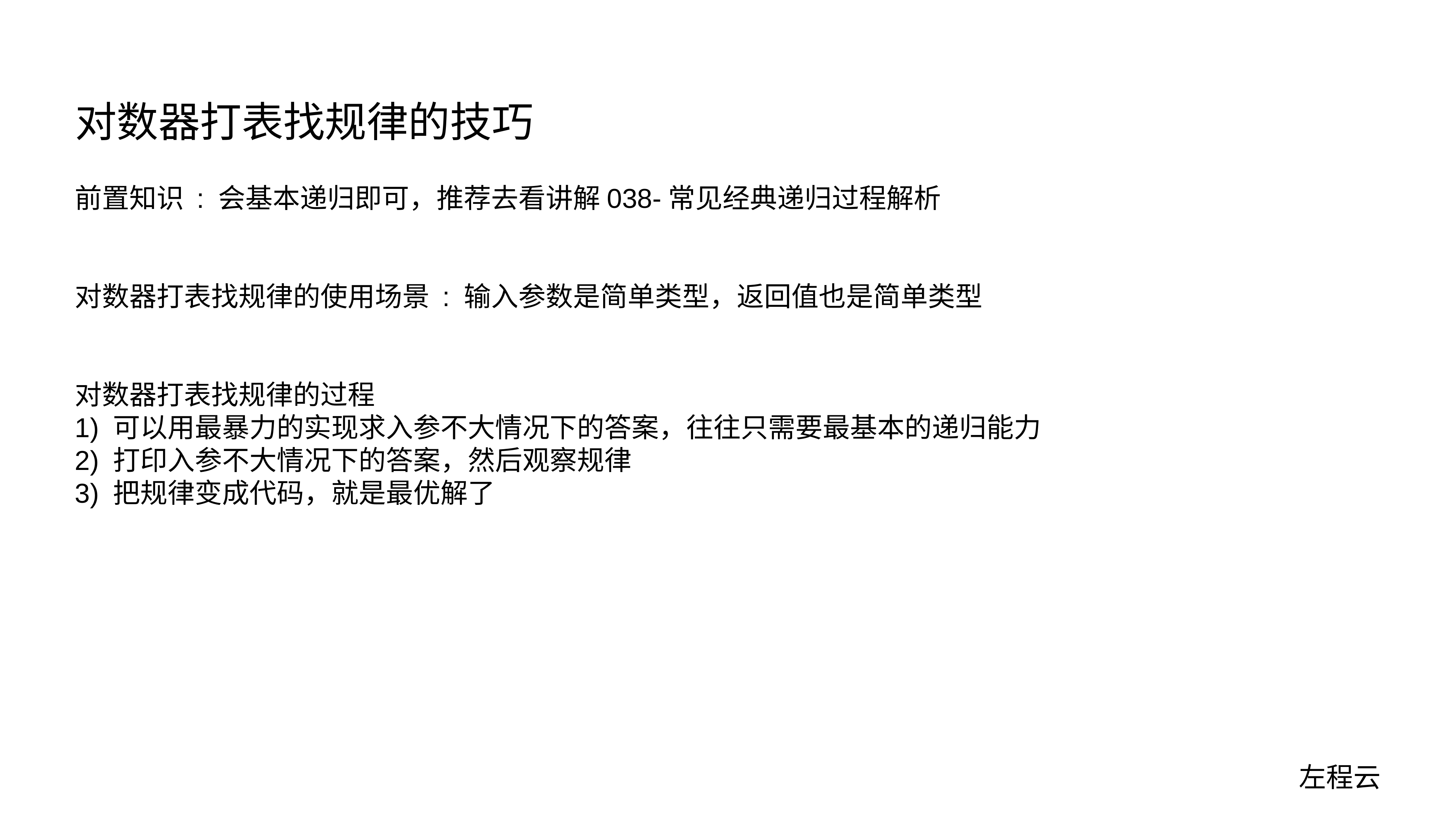

# 对数器打表找规律的技巧
前置知识 : 会基本递归即可，推荐去看讲解038-常见经典递归过程解析

对数器打表找规律的使用场景 : 输入参数是简单类型，返回值也是简单类型

对数器打表找规律的过程
1) 可以用最暴力的实现求入参不大情况下的答案，往往只需要最基本的递归能力
2) 打印入参不大情况下的答案，然后观察规律
3) 把规律变成代码，就是最优解了
左程云